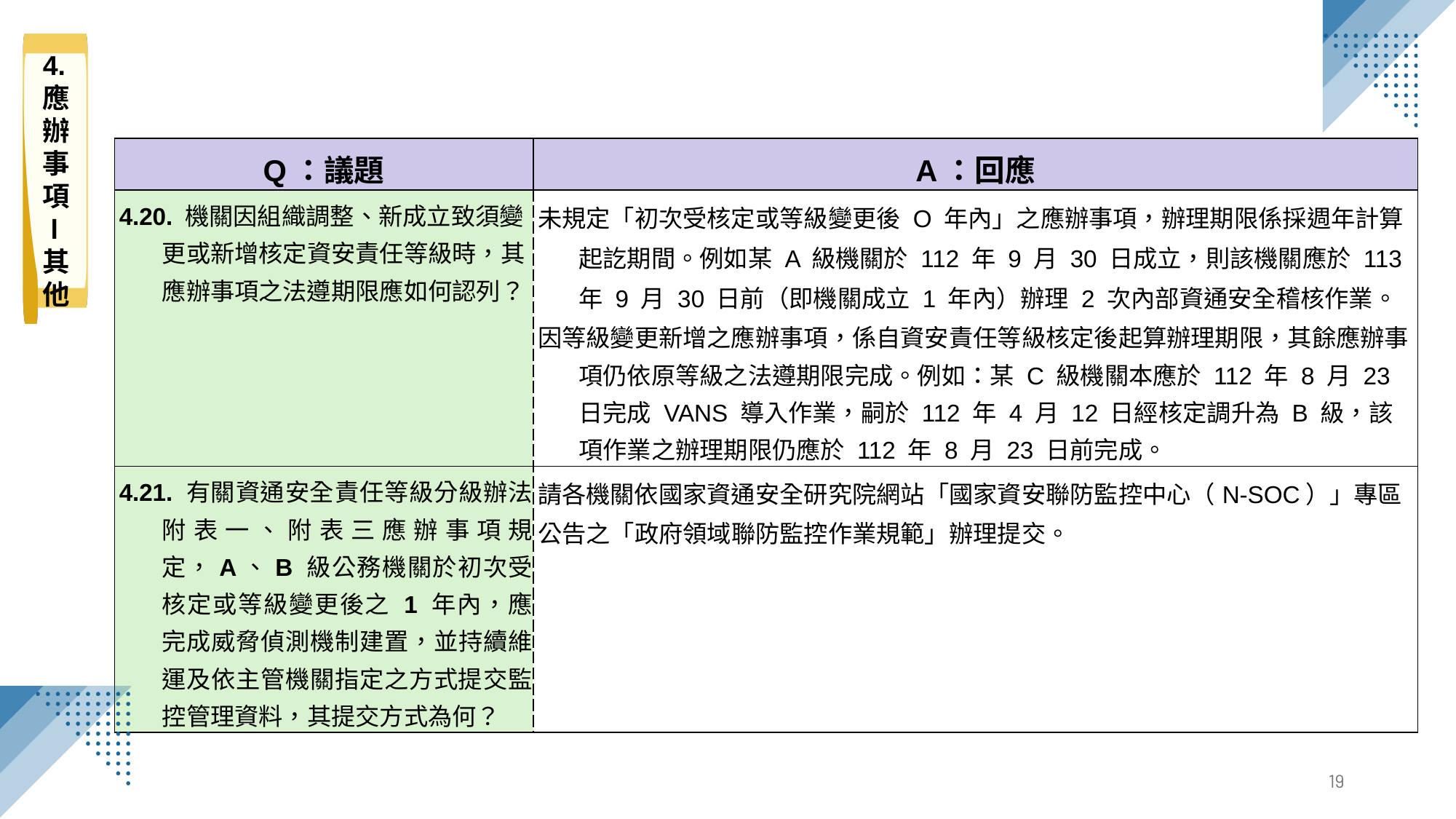

4.應辦事項
 l
其他

| Q：議題 | A：回應 |
| --- | --- |
| 4.20. 機關因組織調整、新成立致須變更或新增核定資安責任等級時，其應辦事項之法遵期限應如何認列？ | 未規定「初次受核定或等級變更後 O 年內」之應辦事項，辦理期限係採週年計算起訖期間。例如某 A 級機關於 112 年 9 月 30 日成立，則該機關應於 113 年 9 月 30 日前（即機關成立 1 年內）辦理 2 次內部資通安全稽核作業。 因等級變更新增之應辦事項，係自資安責任等級核定後起算辦理期限，其餘應辦事項仍依原等級之法遵期限完成。例如：某 C 級機關本應於 112 年 8 月 23 日完成 VANS 導入作業，嗣於 112 年 4 月 12 日經核定調升為 B 級，該項作業之辦理期限仍應於 112 年 8 月 23 日前完成。 |
| 4.21. 有關資通安全責任等級分級辦法附表一、附表三應辦事項規定，A、B 級公務機關於初次受核定或等級變更後之 1 年內，應完成威脅偵測機制建置，並持續維運及依主管機關指定之方式提交監控管理資料，其提交方式為何？ | 請各機關依國家資通安全研究院網站「國家資安聯防監控中心（N-SOC）」專區公告之「政府領域聯防監控作業規範」辦理提交。 |

19